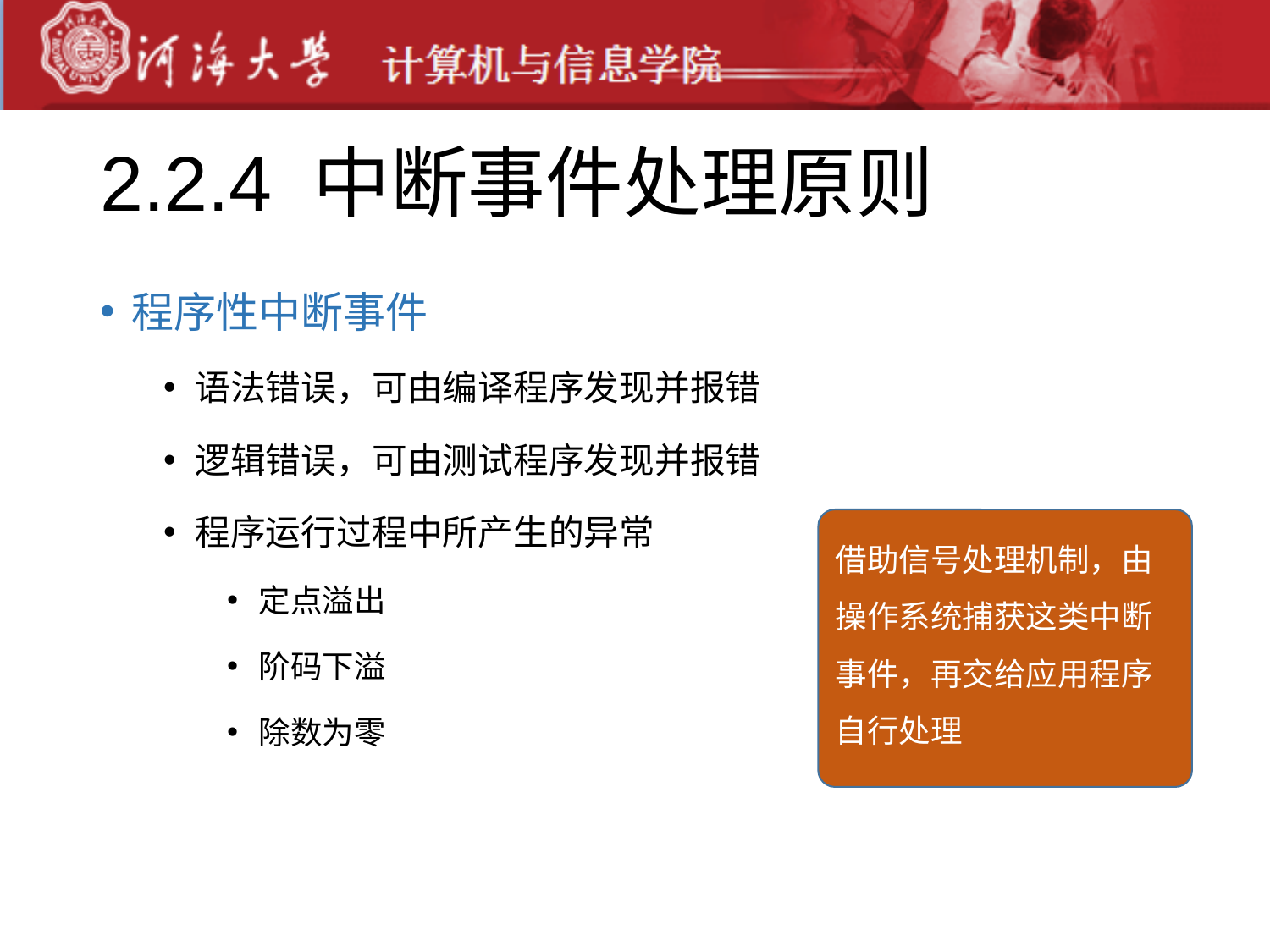

# 2.2.4 中断事件处理原则
程序性中断事件
语法错误，可由编译程序发现并报错
逻辑错误，可由测试程序发现并报错
程序运行过程中所产生的异常
定点溢出
阶码下溢
除数为零

借助信号处理机制，由操作系统捕获这类中断事件，再交给应用程序自行处理